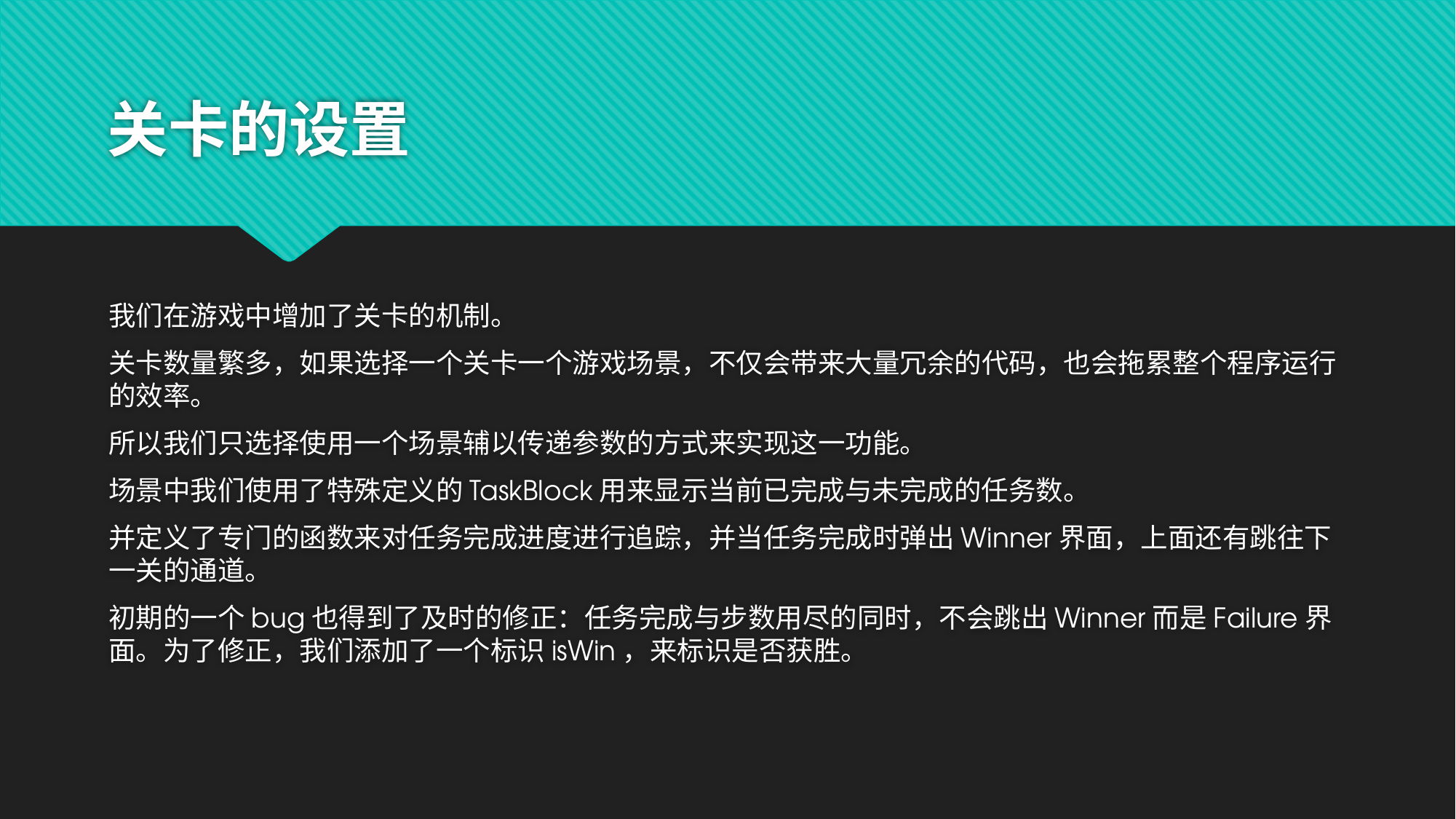

# 关卡的设置
我们在游戏中增加了关卡的机制。
关卡数量繁多，如果选择一个关卡一个游戏场景，不仅会带来大量冗余的代码，也会拖累整个程序运行的效率。
所以我们只选择使用一个场景辅以传递参数的方式来实现这一功能。
场景中我们使用了特殊定义的TaskBlock用来显示当前已完成与未完成的任务数。
并定义了专门的函数来对任务完成进度进行追踪，并当任务完成时弹出Winner界面，上面还有跳往下一关的通道。
初期的一个bug也得到了及时的修正：任务完成与步数用尽的同时，不会跳出Winner而是Failure界面。为了修正，我们添加了一个标识isWin，来标识是否获胜。